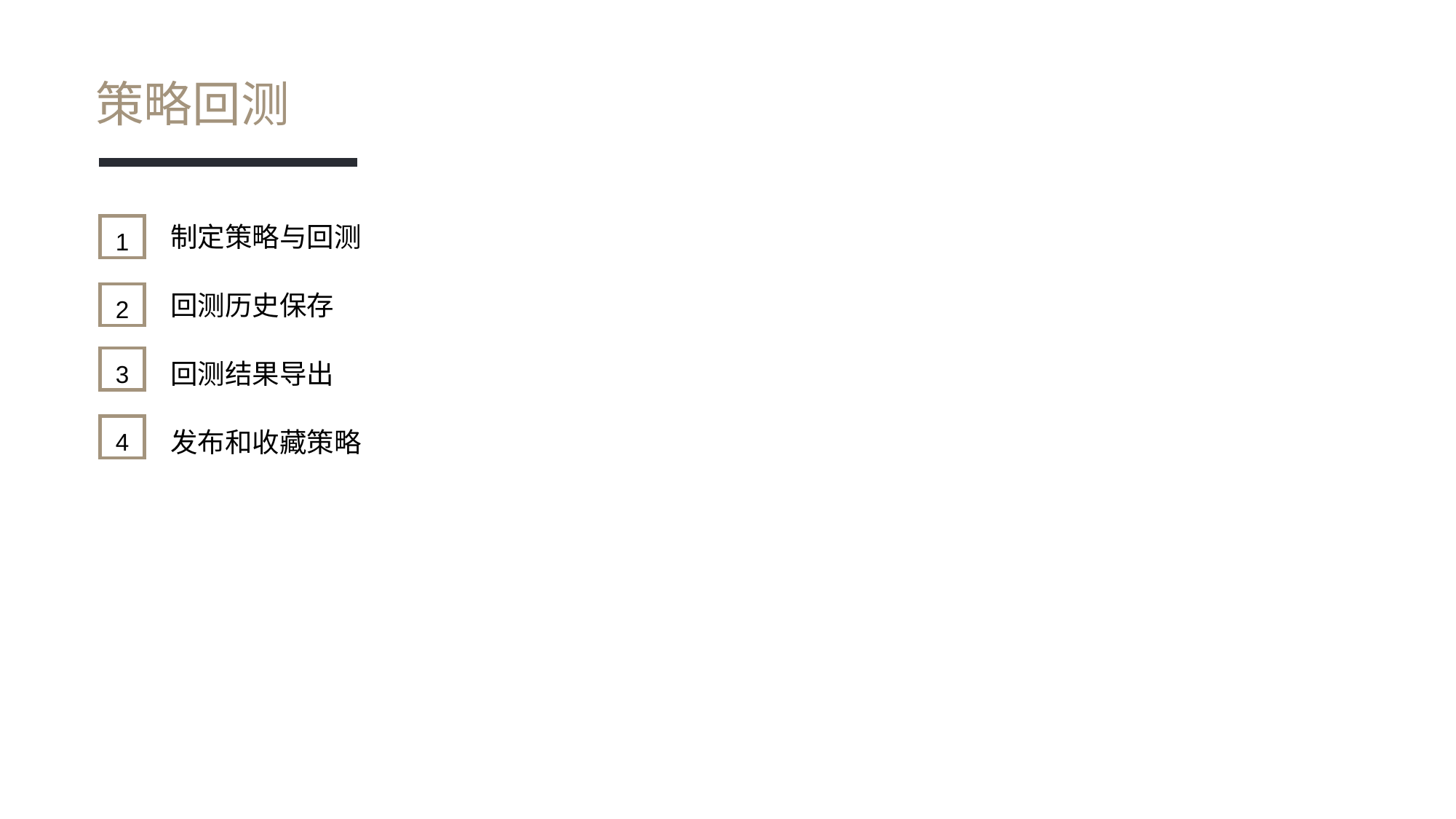

策略回测

制定策略与回测
1
回测历史保存
2
3
回测结果导出
4
发布和收藏策略